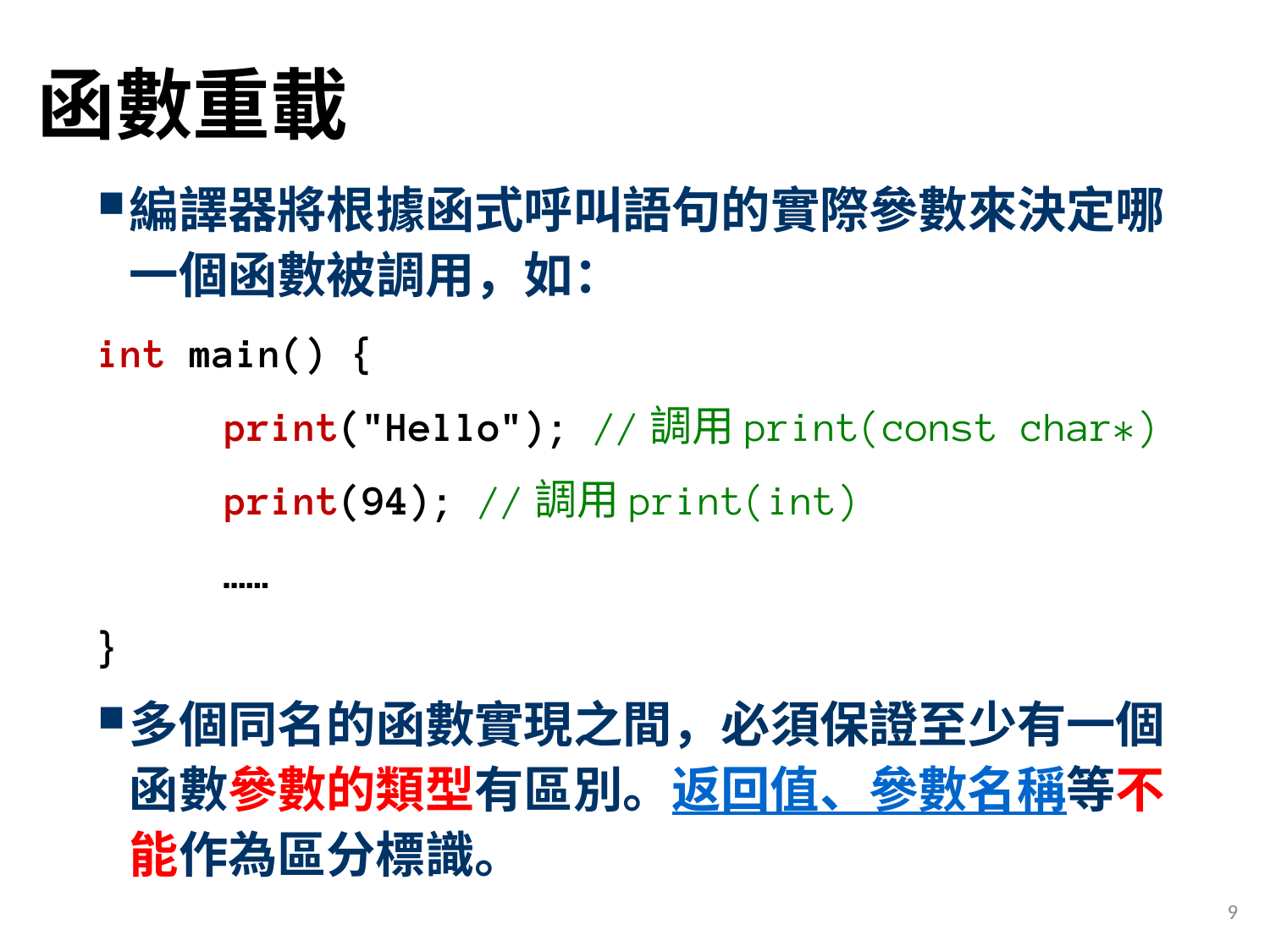

# 函數重載
編譯器將根據函式呼叫語句的實際參數來決定哪一個函數被調用，如：
int main() {
	print("Hello"); //調用print(const char*)
	print(94); //調用print(int)
	……
}
多個同名的函數實現之間，必須保證至少有一個函數參數的類型有區別。返回值、參數名稱等不能作為區分標識。
9